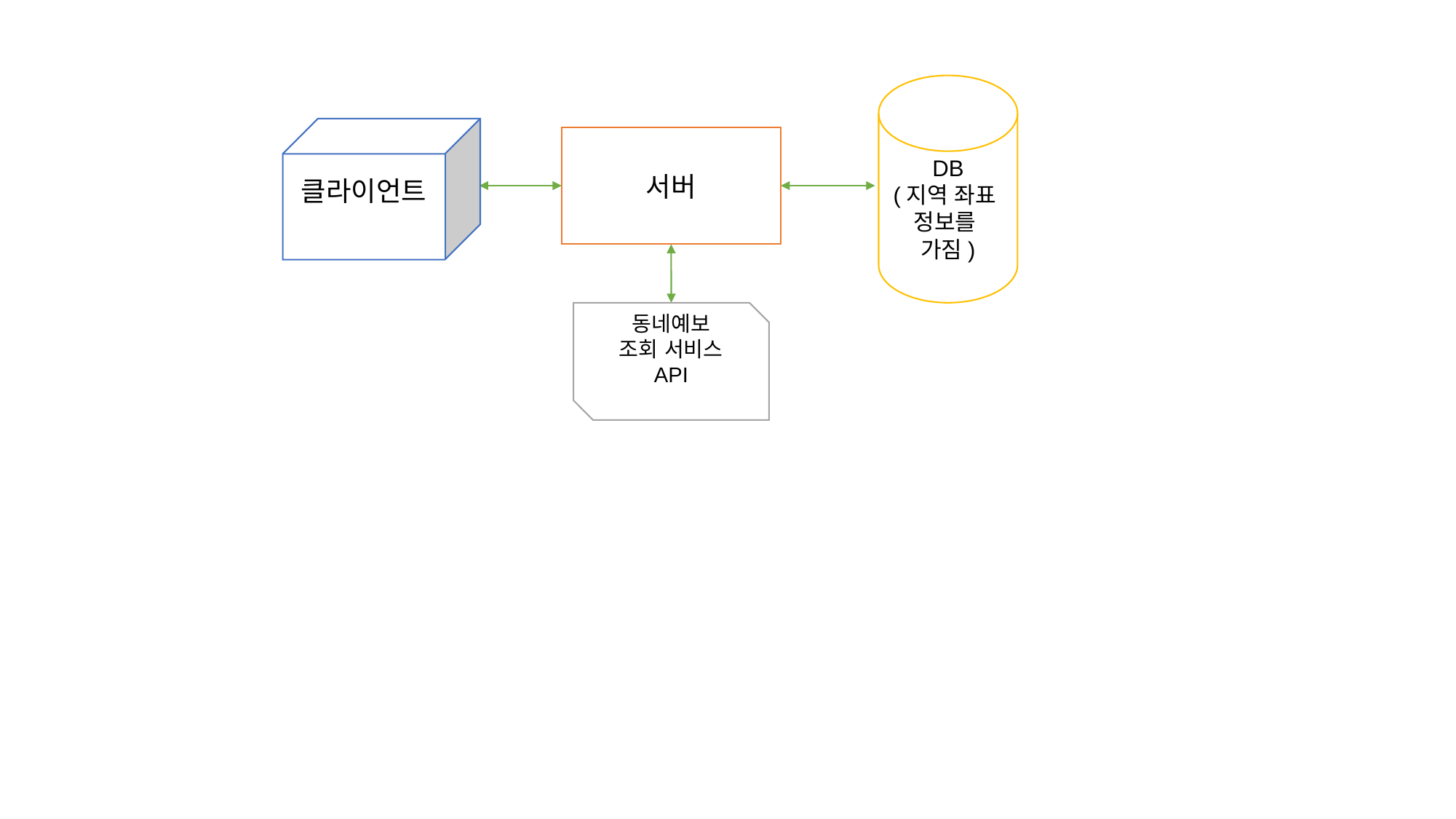

DB
(지역 좌표
정보를
가짐)

클라이언트

서버
동네예보
조회 서비스
API